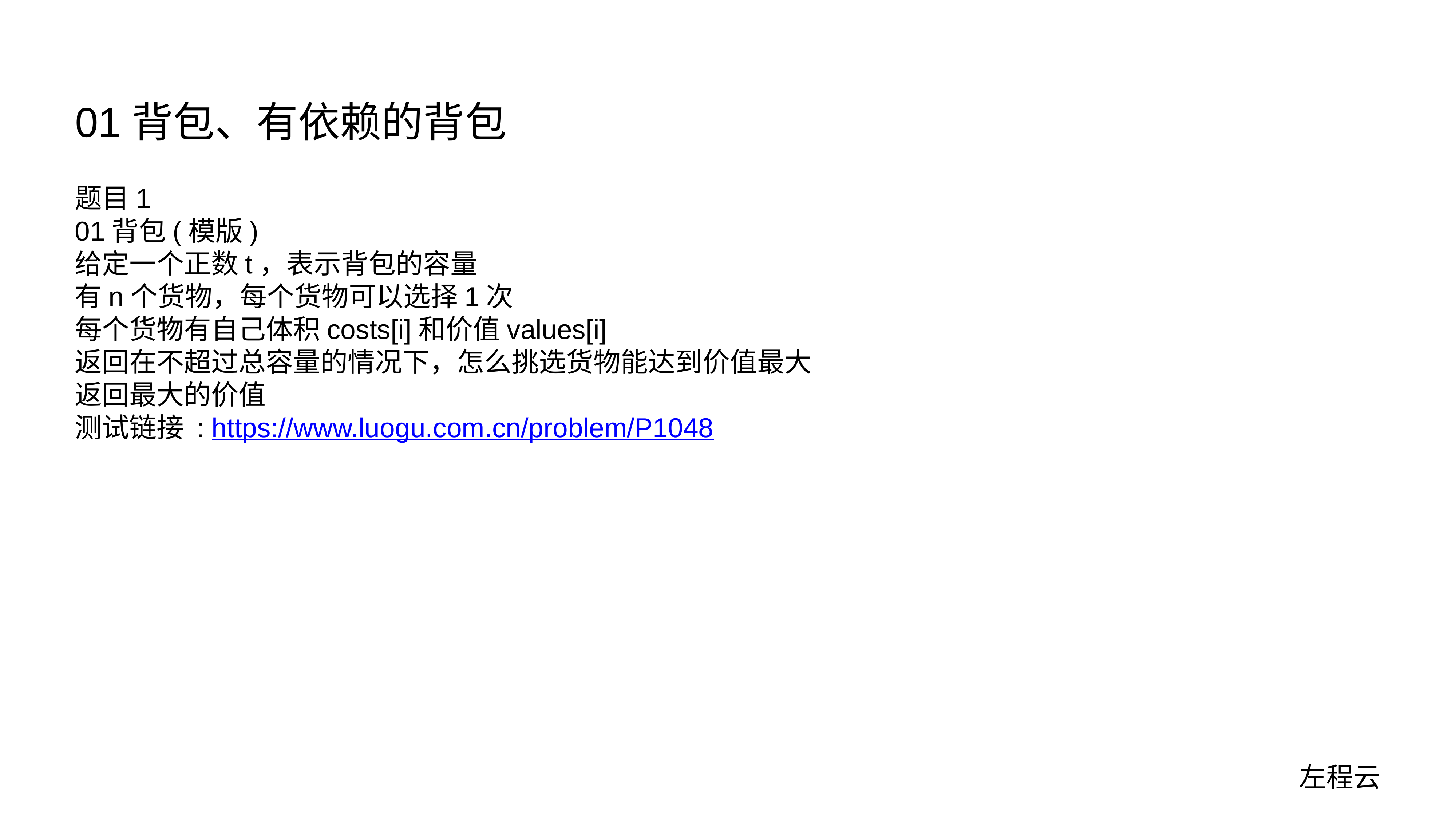

# 01背包、有依赖的背包
题目1
01背包(模版)
给定一个正数t，表示背包的容量
有n个货物，每个货物可以选择1次
每个货物有自己体积costs[i]和价值values[i]
返回在不超过总容量的情况下，怎么挑选货物能达到价值最大
返回最大的价值
测试链接 : https://www.luogu.com.cn/problem/P1048
左程云